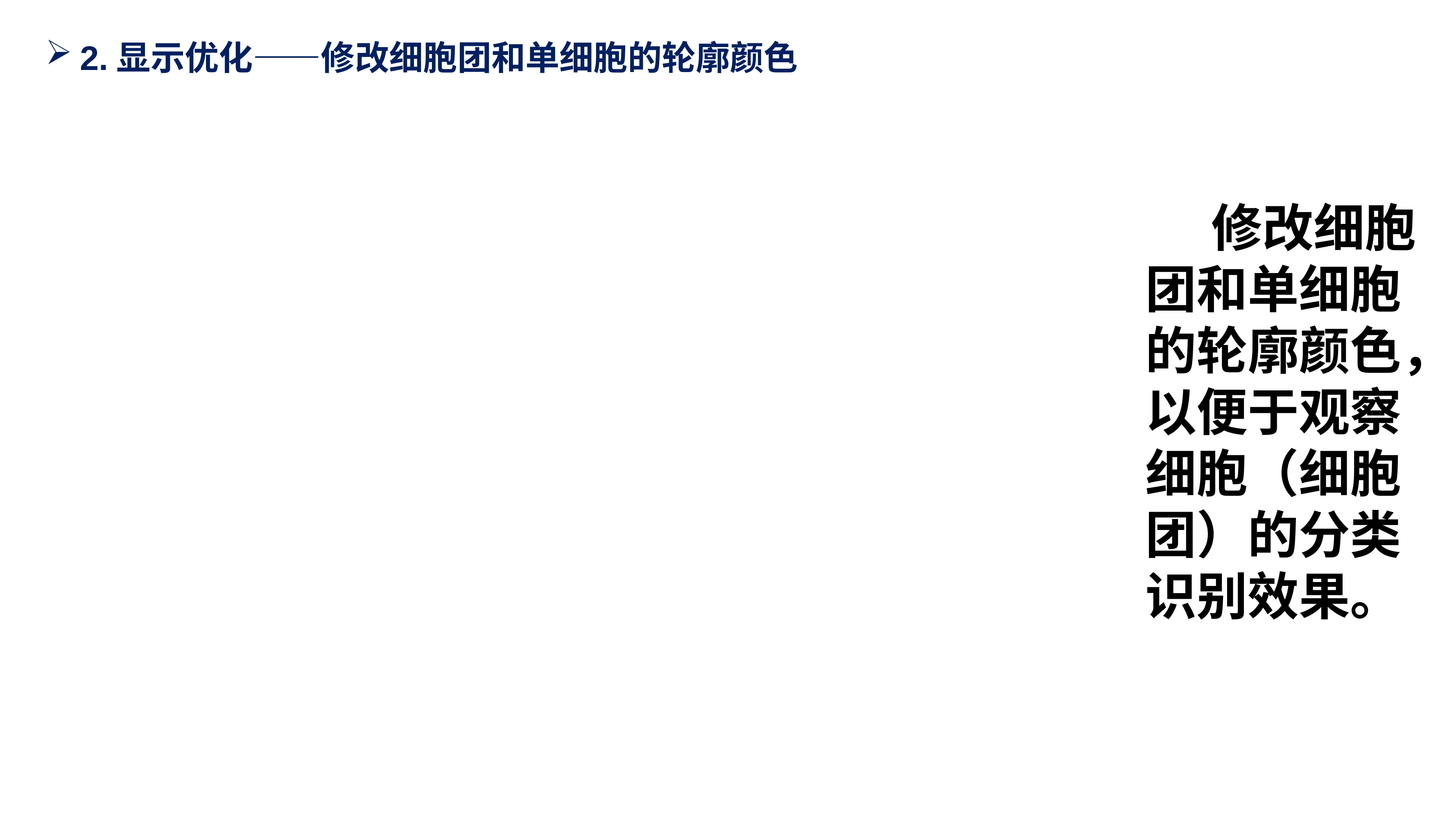

2.显示优化——修改细胞团和单细胞的轮廓颜色
  修改细胞团和单细胞的轮廓颜色，以便于观察细胞（细胞团）的分类识别效果。